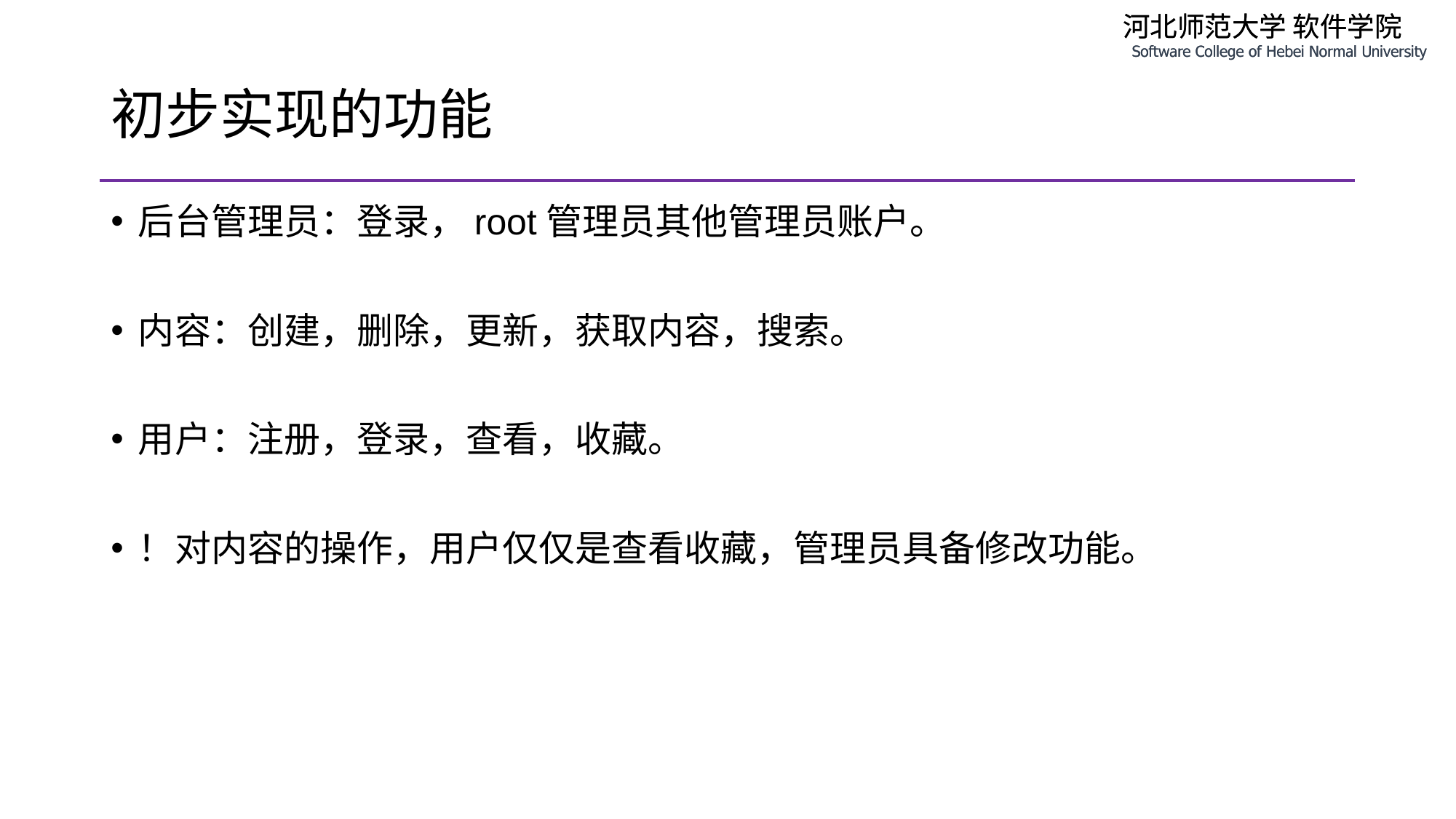

# 初步实现的功能
后台管理员：登录，root管理员其他管理员账户。

内容：创建，删除，更新，获取内容，搜索。

用户：注册，登录，查看，收藏。

！对内容的操作，用户仅仅是查看收藏，管理员具备修改功能。